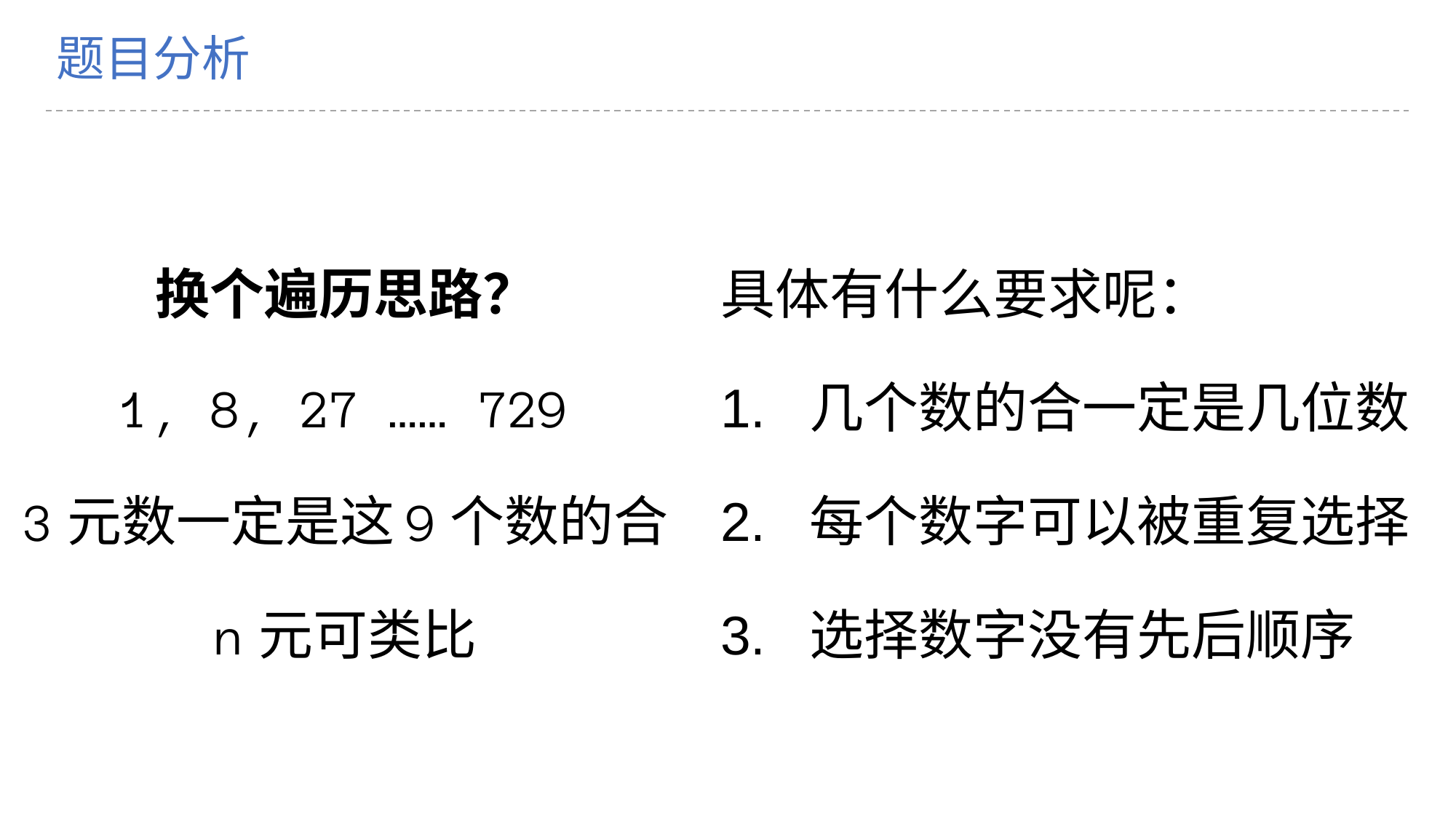

C

题目分析
换个遍历思路？
1, 8, 27 …… 729
3元数一定是这9个数的合
n元可类比

具体有什么要求呢：
几个数的合一定是几位数
每个数字可以被重复选择
选择数字没有先后顺序